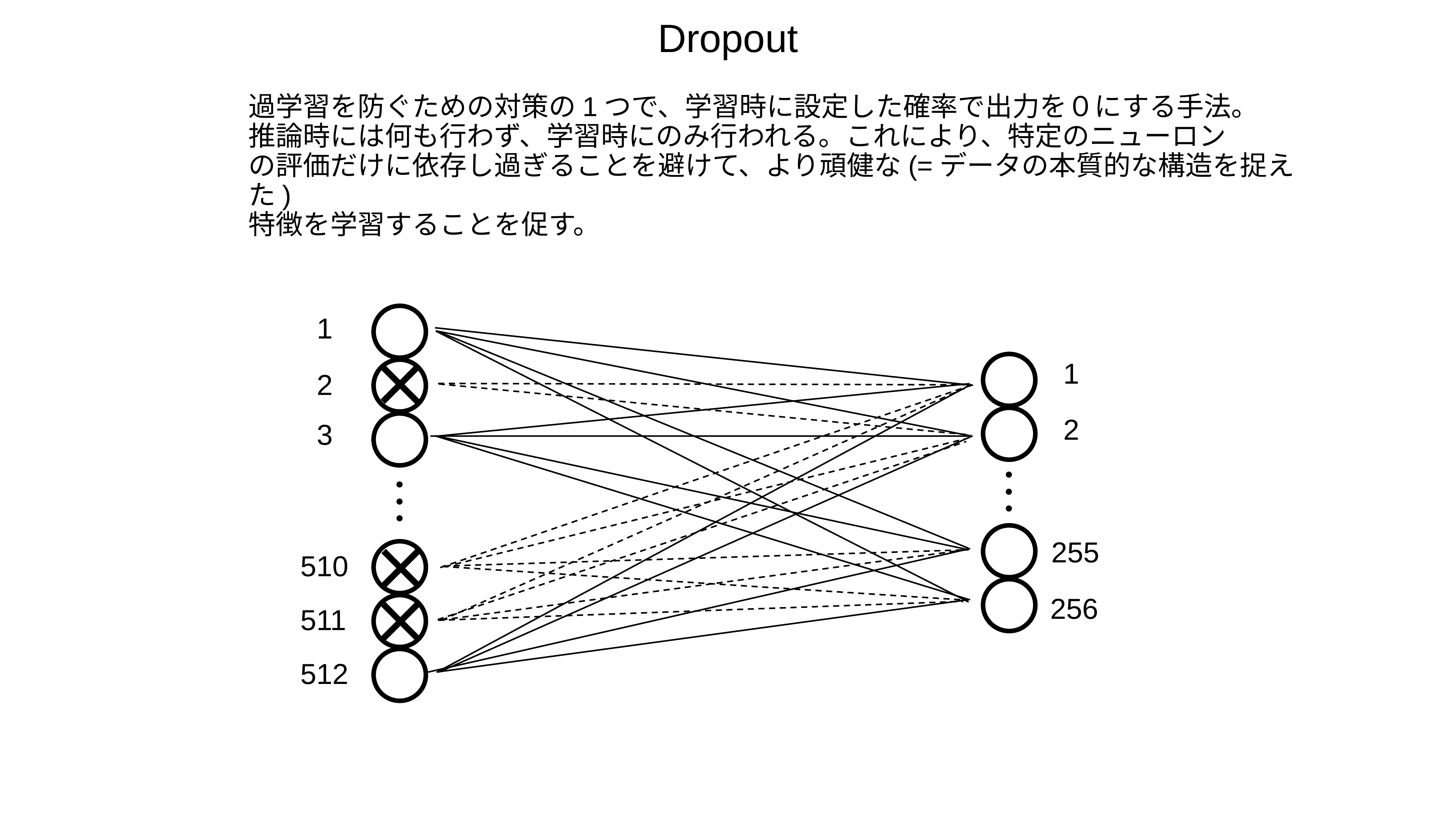

Dropout
過学習を防ぐための対策の1つで、学習時に設定した確率で出力を０にする手法。
推論時には何も行わず、学習時にのみ行われる。これにより、特定のニューロン
の評価だけに依存し過ぎることを避けて、より頑健な(=データの本質的な構造を捉えた)
特徴を学習することを促す。

1

×

1

2

2

3

・
・
・
・
・
・
×

255

510

×

256

511

512